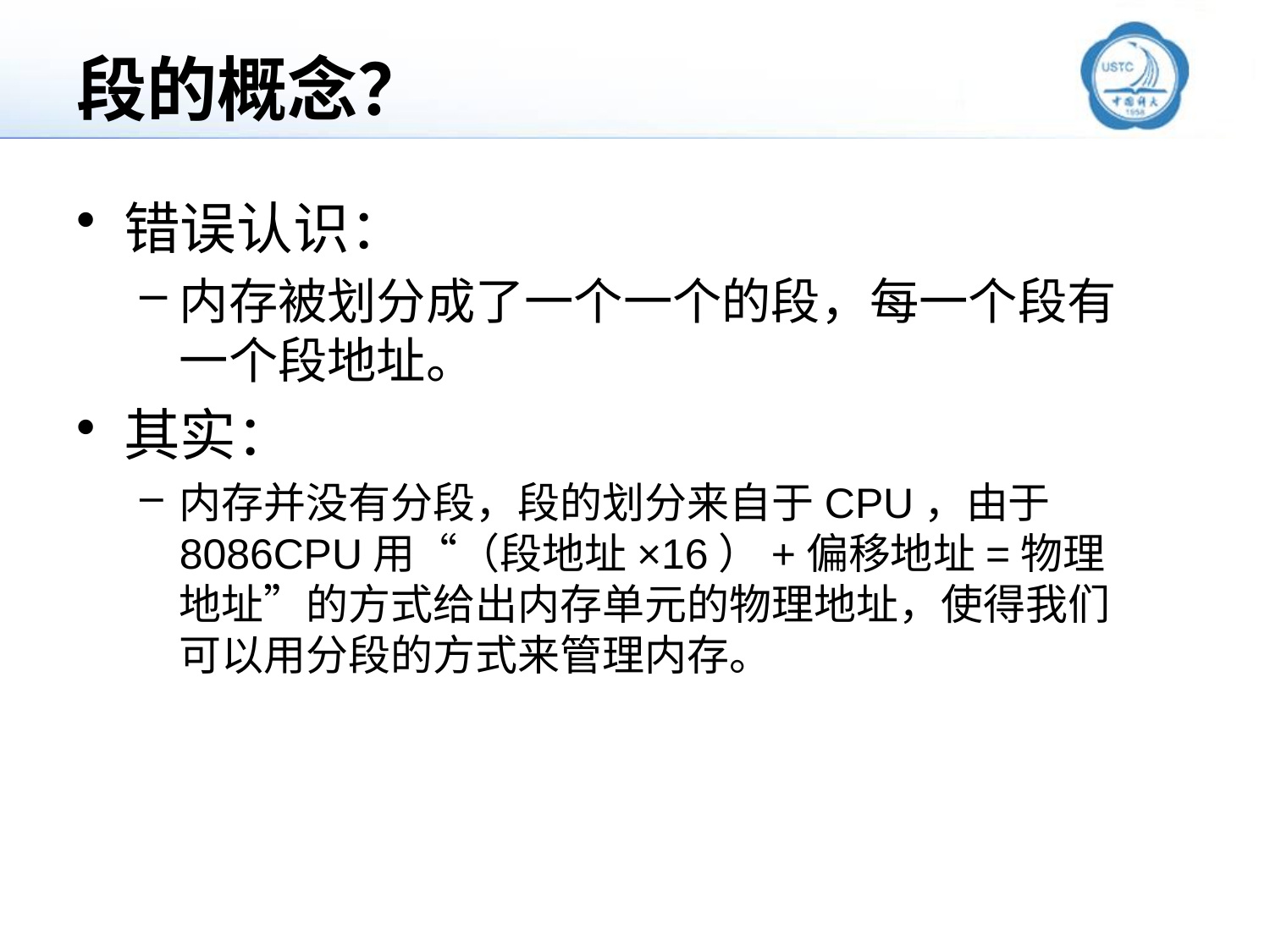

# 段的概念？
错误认识：
内存被划分成了一个一个的段，每一个段有一个段地址。
其实：
内存并没有分段，段的划分来自于CPU，由于8086CPU用“（段地址×16）+偏移地址=物理地址”的方式给出内存单元的物理地址，使得我们可以用分段的方式来管理内存。